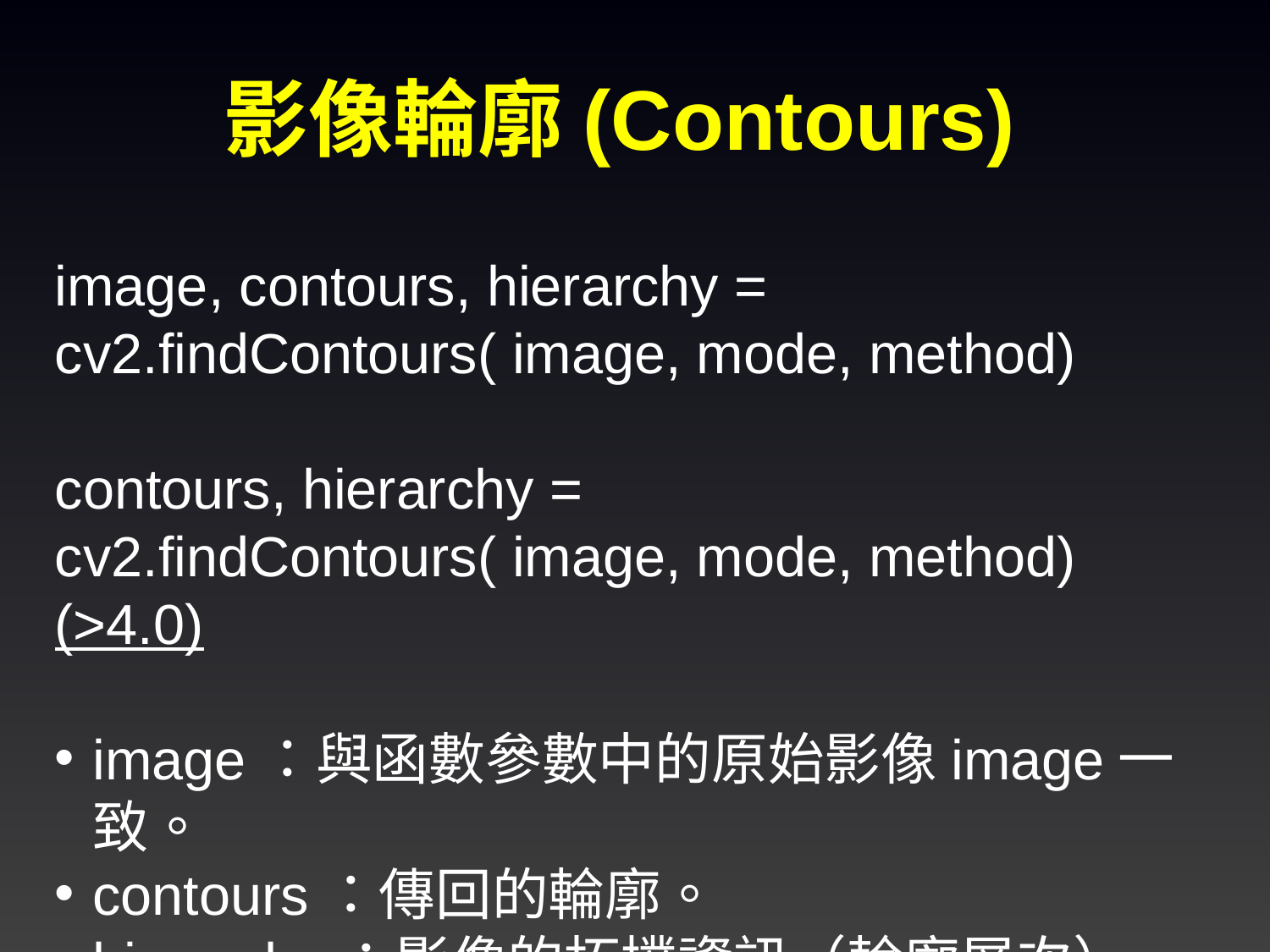

影像輪廓(Contours)
image, contours, hierarchy = cv2.findContours( image, mode, method)

contours, hierarchy = cv2.findContours( image, mode, method)(>4.0)

image：與函數參數中的原始影像image一致。
contours：傳回的輪廓。
hierarchy：影像的拓撲資訊（輪廓層次）